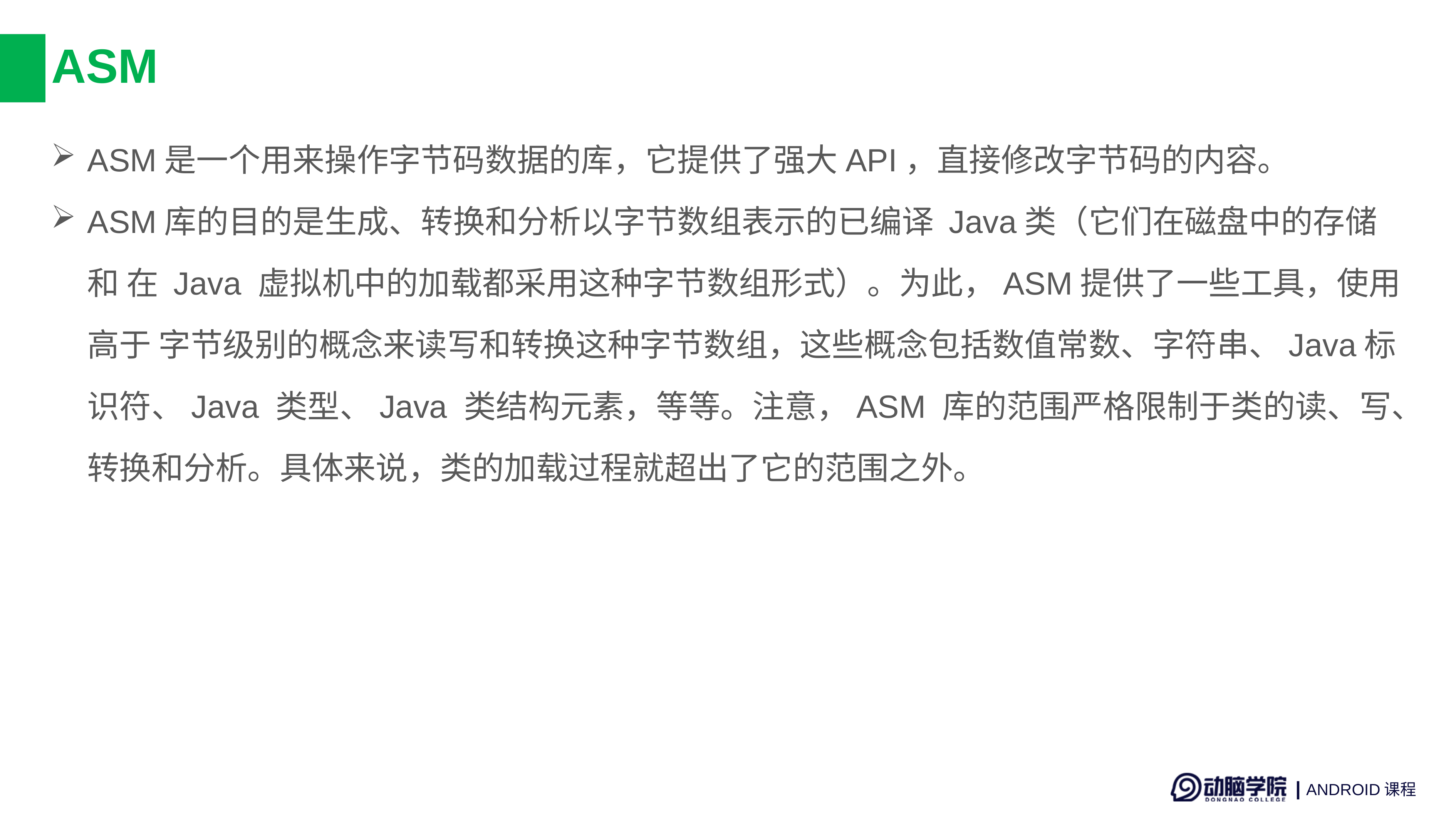

# ASM
ASM是一个用来操作字节码数据的库，它提供了强大API，直接修改字节码的内容。
ASM库的目的是生成、转换和分析以字节数组表示的已编译 Java类（它们在磁盘中的存储 和 在 Java 虚拟机中的加载都采用这种字节数组形式）。为此，ASM提供了一些工具，使用高于 字节级别的概念来读写和转换这种字节数组，这些概念包括数值常数、字符串、Java标识符、Java 类型、Java 类结构元素，等等。注意，ASM 库的范围严格限制于类的读、写、转换和分析。具体来说，类的加载过程就超出了它的范围之外。